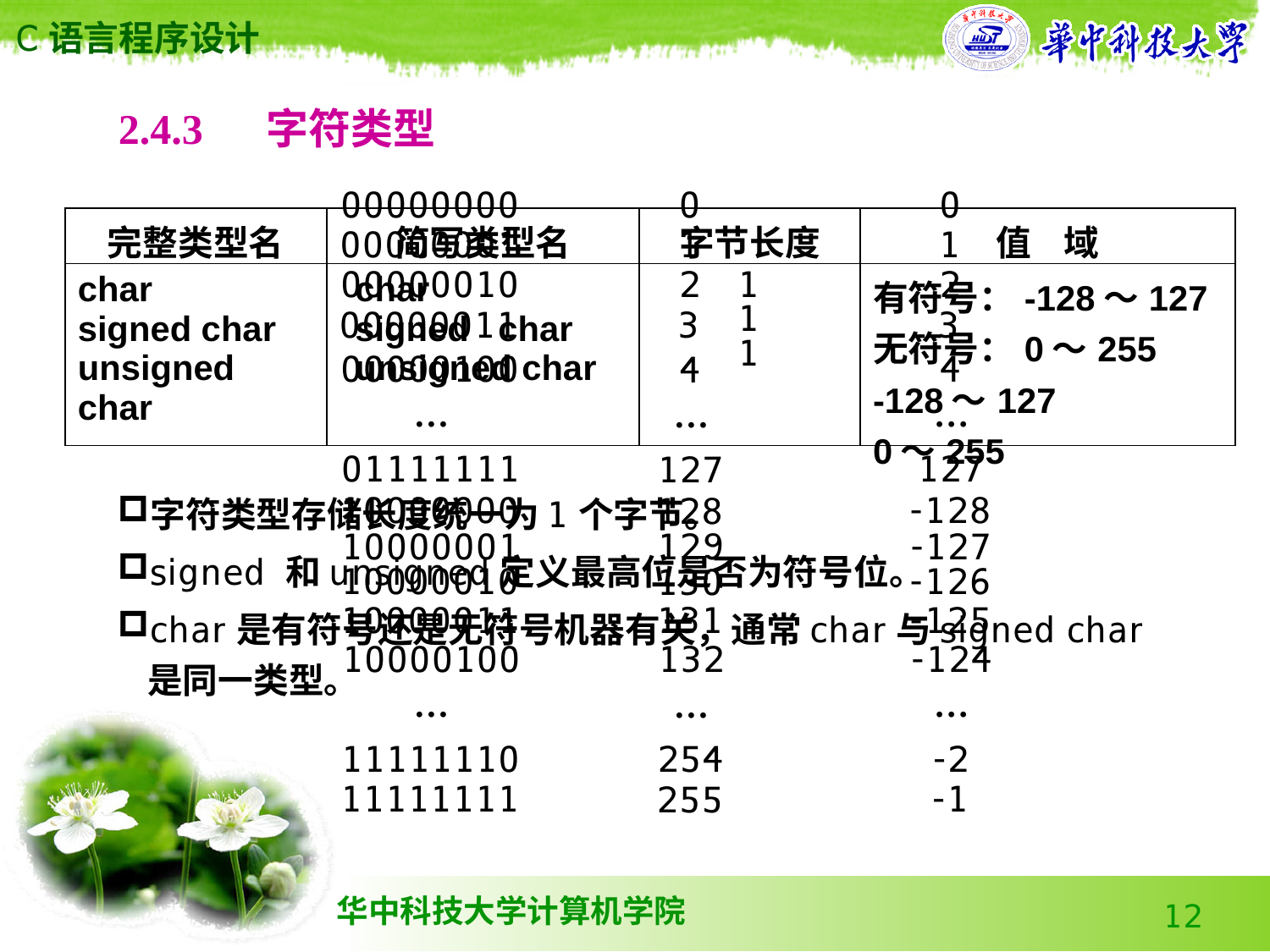

2.4.3 　字符类型
00000000
00000001
00000010
00000011
00000100
…
01111111
10000000
10000001
10000010
10000011
10000100
…
11111110
11111111
0
1
2
3
4
…
127
-128
-127
-126
-125
-124
…
-2
-1
0
1
2
3
4
…
127
128
129
130
131
132
…
254
255
| 完整类型名 | 简写类型名 | 字节长度 | 值 域 |
| --- | --- | --- | --- |
| char signed char unsigned char | char signed char unsigned char | 1 1 1 | 有符号：-128～127 无符号：0～255 -128～127 0～255 |
字符类型存储长度统一为1个字节。
signed 和unsigned定义最高位是否为符号位。
char是有符号还是无符号机器有关，通常char与signed char是同一类型。
12